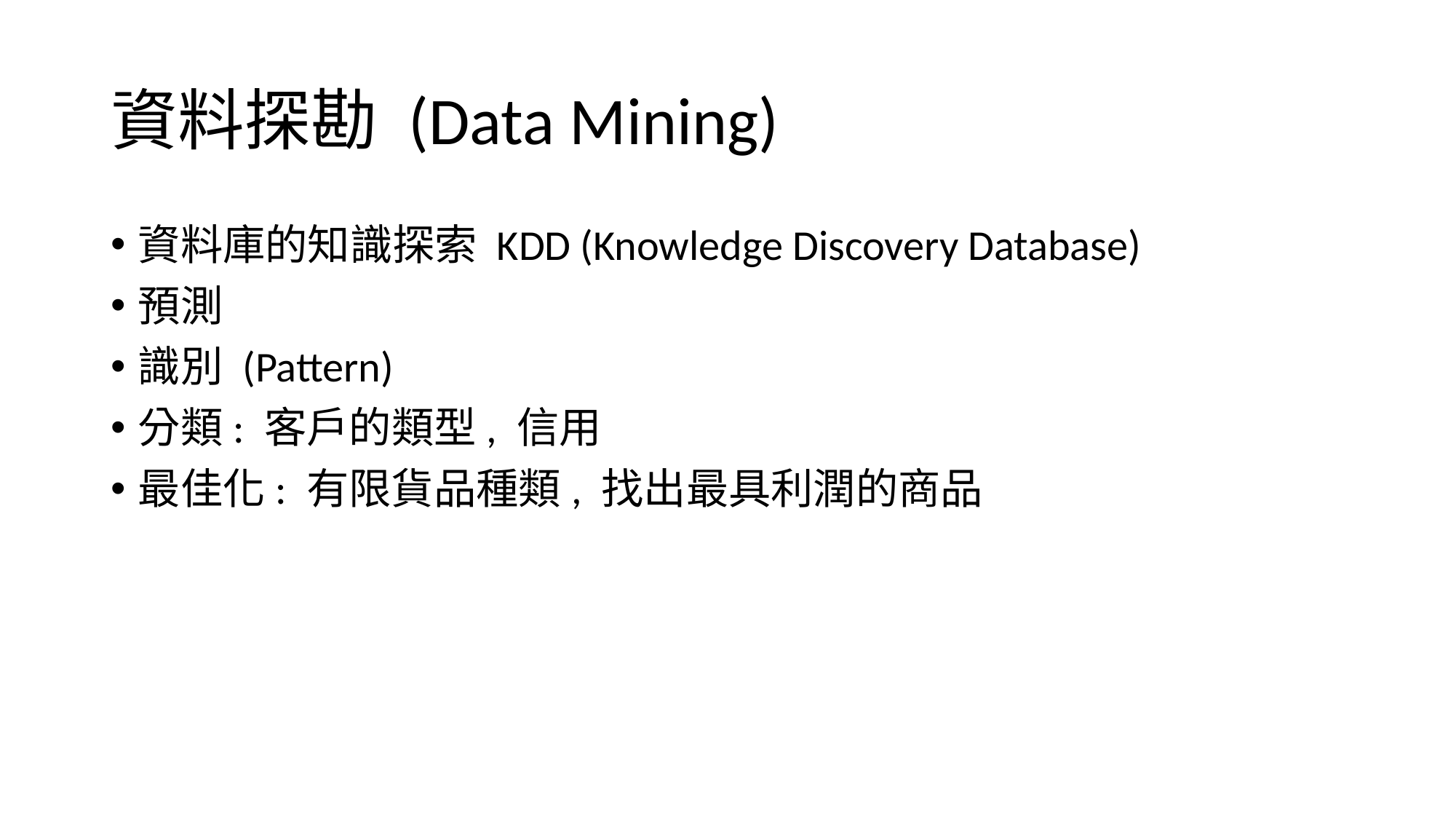

# 資料探勘 (Data Mining)
資料庫的知識探索 KDD (Knowledge Discovery Database)
預測
識別 (Pattern)
分類: 客戶的類型, 信用
最佳化: 有限貨品種類, 找出最具利潤的商品